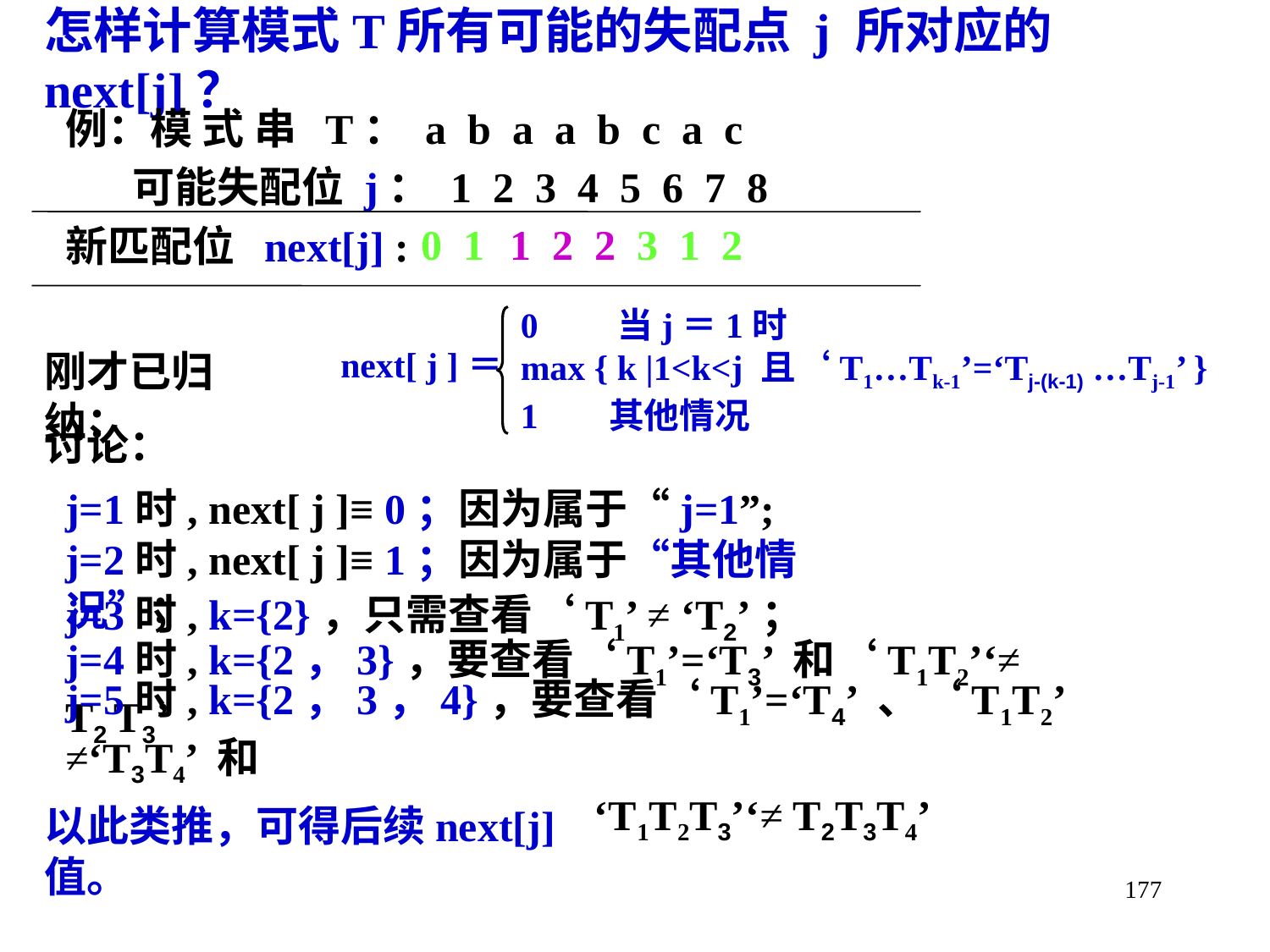

# 怎样计算模式T所有可能的失配点 j 所对应的 next[j]？
例：模 式 串  T： a  b  a  a  b  c  a  c
      可能失配位 j： 1  2  3  4  5  6  7  8
新匹配位  next[j] :

0
1
1
2
2
3
1
2

0        当j＝1时
max { k |1<k<j 且‘T1…Tk-1’=‘Tj-(k-1) …Tj-1’ }
1       其他情况

next[ j ]＝
刚才已归纳：
讨论：
j=1时, next[ j ]≡ 0；因为属于“j=1”;
j=2时, next[ j ]≡ 1；因为属于“其他情况”；
j=3时, k={2}，只需查看‘T1’ ≠ ‘T2’；
j=4时, k={2，3}，要查看‘T1’=‘T3’ 和‘T1T2’‘≠ T2 T3’
j=5时, k={2，3，4}，要查看‘T1’=‘T4’ 、‘T1T2’ ≠‘T3T4’ 和
                                                  ‘T1T2T3’‘≠ T2T3T4’
以此类推，可得后续next[j]值。
177